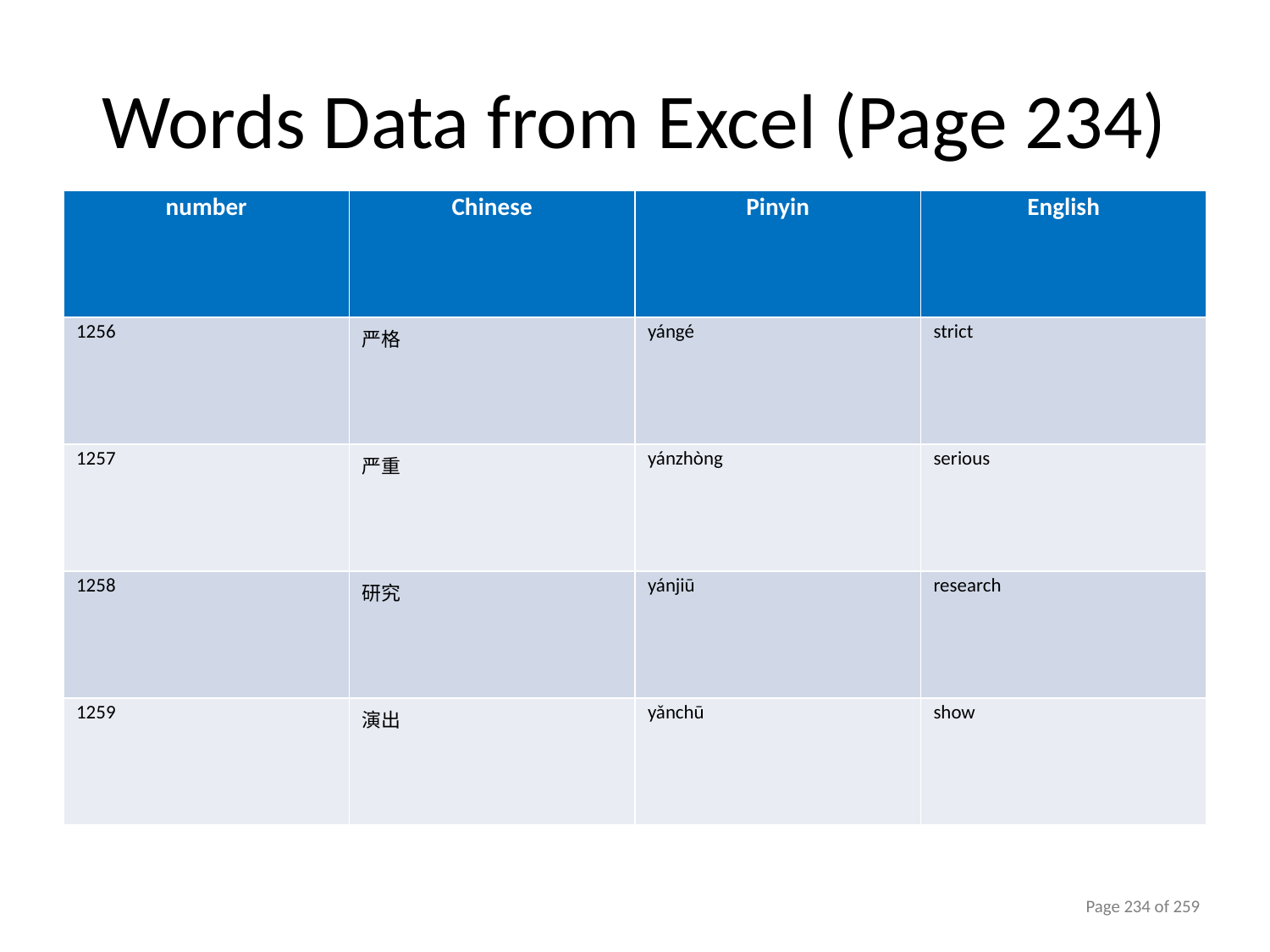

# Words Data from Excel (Page 234)
| number | Chinese | Pinyin | English |
| --- | --- | --- | --- |
| 1256 | 严格 | yángé | strict |
| 1257 | 严重 | yánzhòng | serious |
| 1258 | 研究 | yánjiū | research |
| 1259 | 演出 | yǎnchū | show |

Page 234 of 259